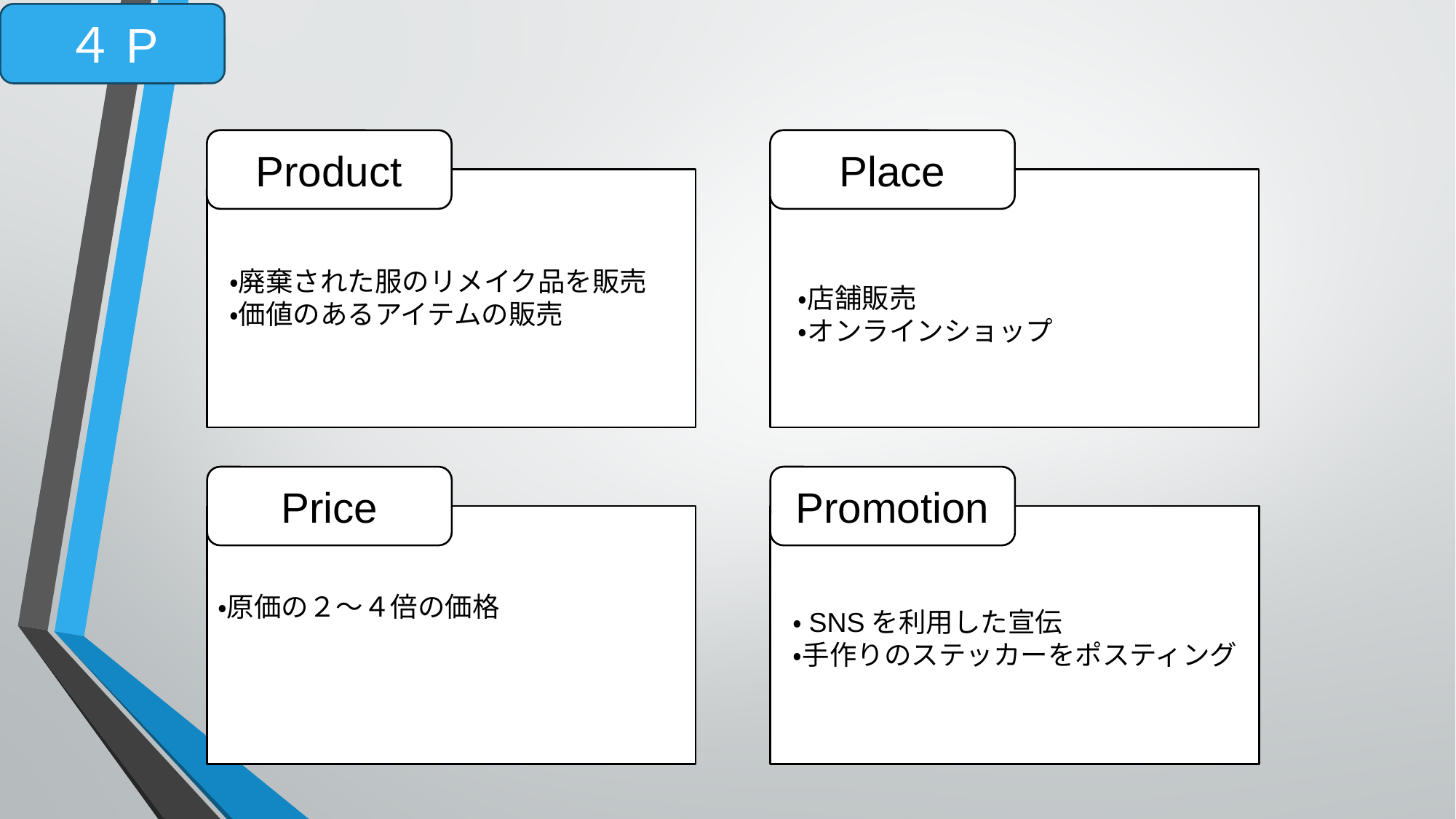

４P
Product
Place

・廃棄された服のリメイク品を販売
・価値のあるアイテムの販売

・店舗販売
・オンラインショップ
Price
Promotion
・原価の２～４倍の価格

・SNSを利用した宣伝
・手作りのステッカーをポスティング